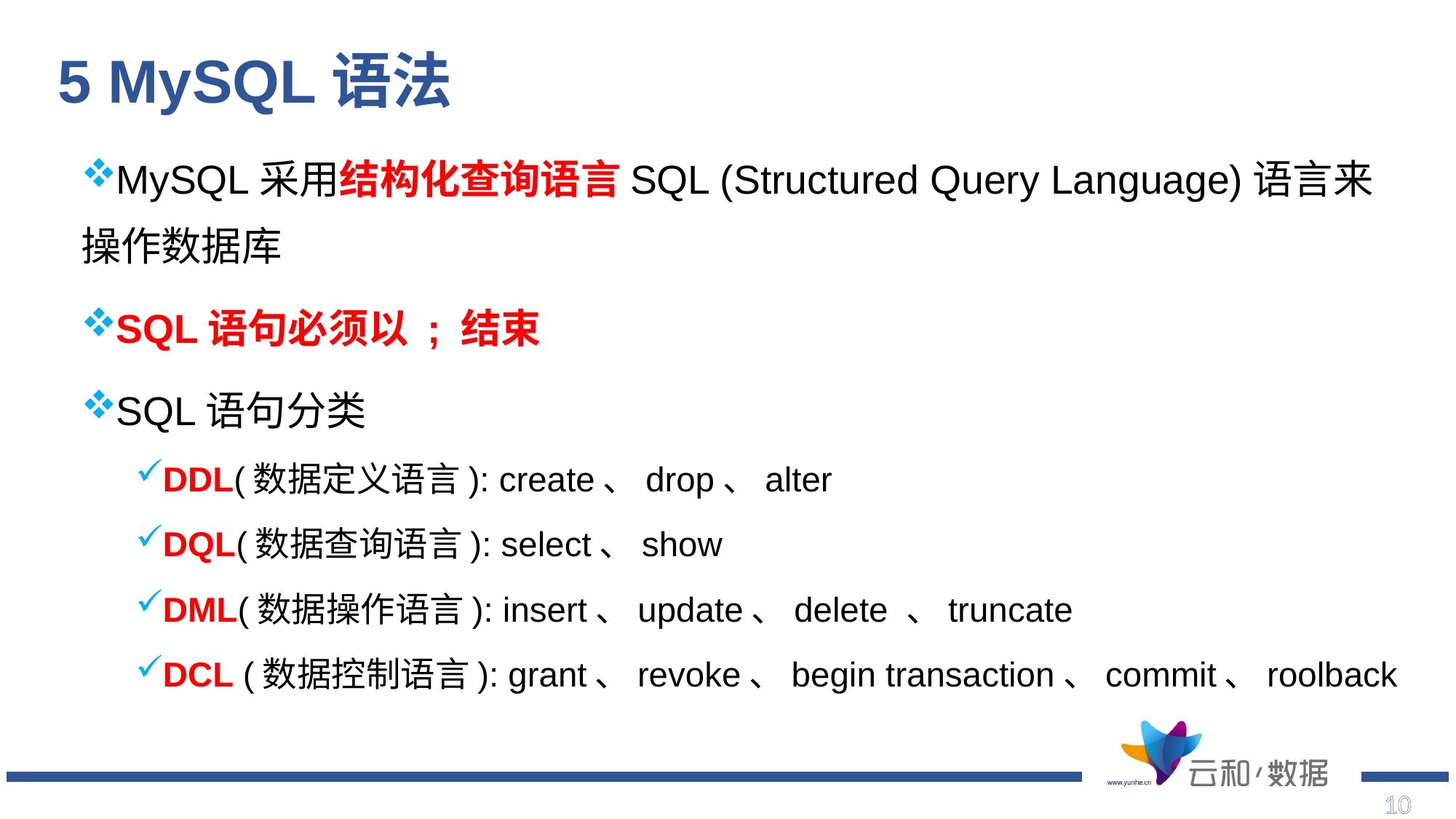

# 5 MySQL语法
MySQL采用结构化查询语言SQL (Structured Query Language)语言来操作数据库
SQL语句必须以 ; 结束
SQL语句分类
DDL(数据定义语言): create、drop、alter
DQL(数据查询语言): select、show
DML(数据操作语言): insert、update、delete 、truncate
DCL (数据控制语言): grant、revoke、begin transaction、commit、roolback